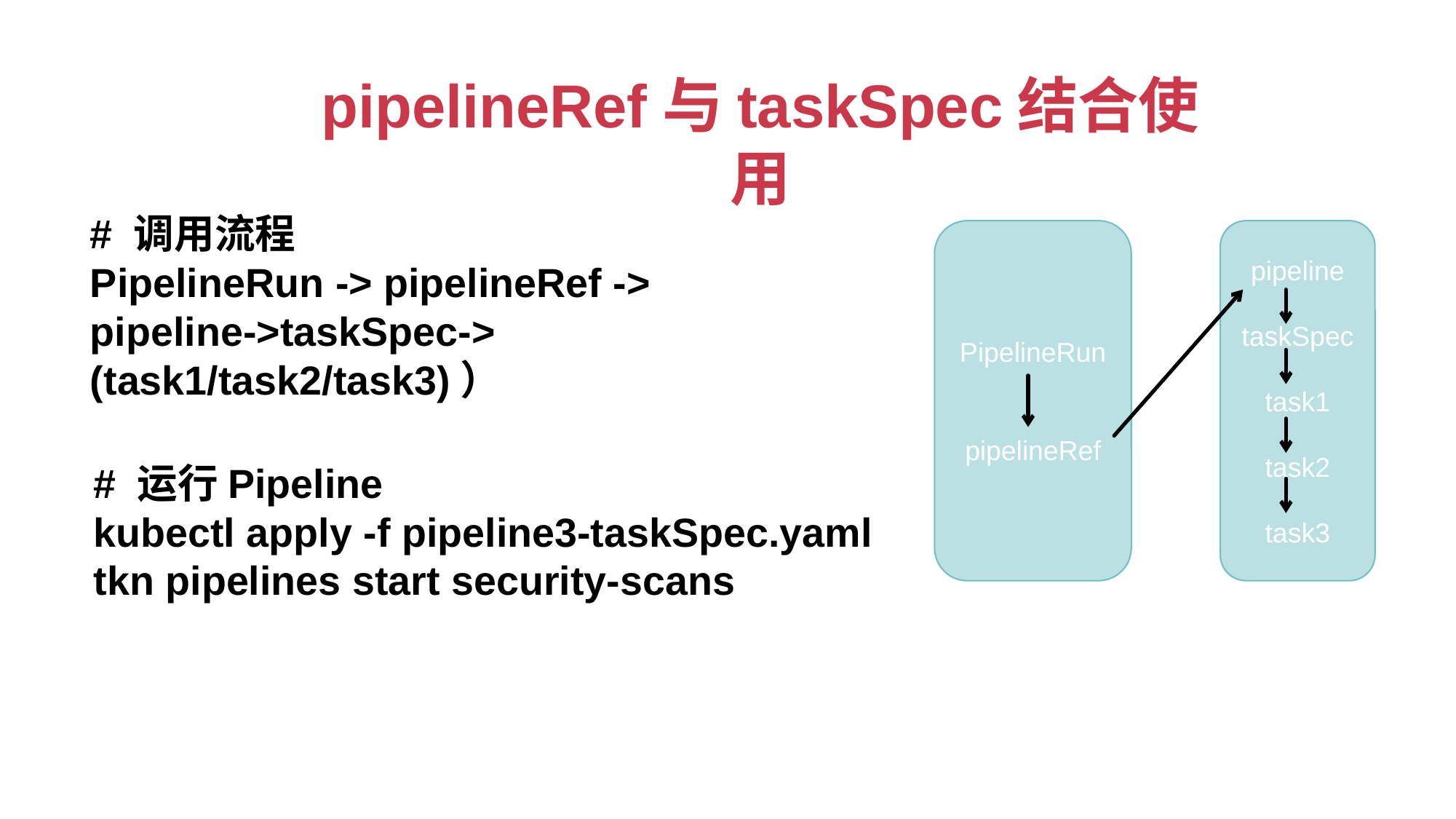

pipelineRef与taskSpec结合使用
# 调用流程
PipelineRun -> pipelineRef ->
pipeline->taskSpec->
(task1/task2/task3)）
PipelineRun

pipelineRef
pipeline

taskSpec

task1

task2

task3

# 运行Pipeline
kubectl apply -f pipeline3-taskSpec.yaml
tkn pipelines start security-scans